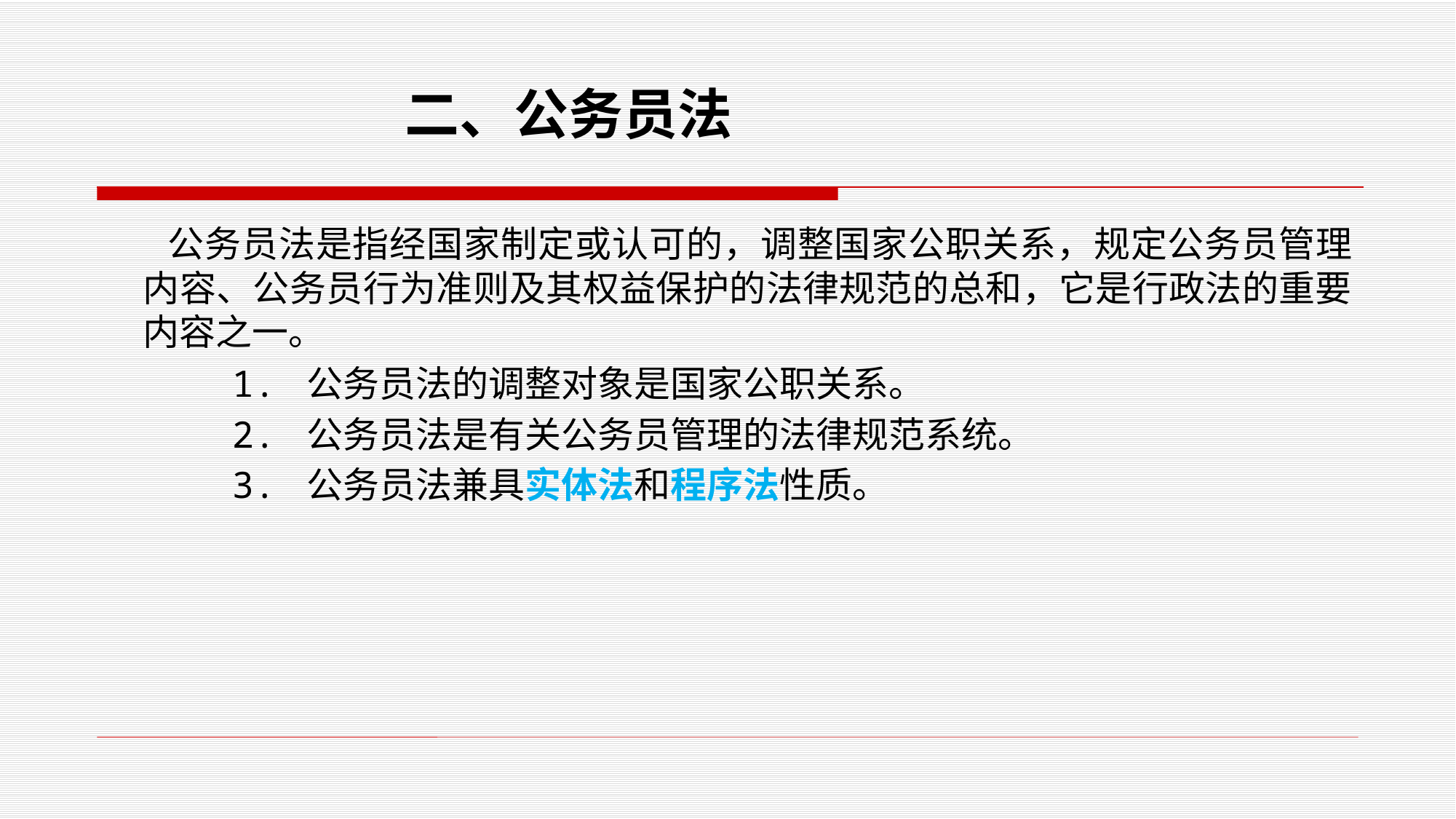

#
二、公务员法
      公务员法是指经国家制定或认可的，调整国家公职关系，规定公务员管理内容、公务员行为准则及其权益保护的法律规范的总和，它是行政法的重要内容之一。
      1. 公务员法的调整对象是国家公职关系。
      2. 公务员法是有关公务员管理的法律规范系统。
      3. 公务员法兼具实体法和程序法性质。